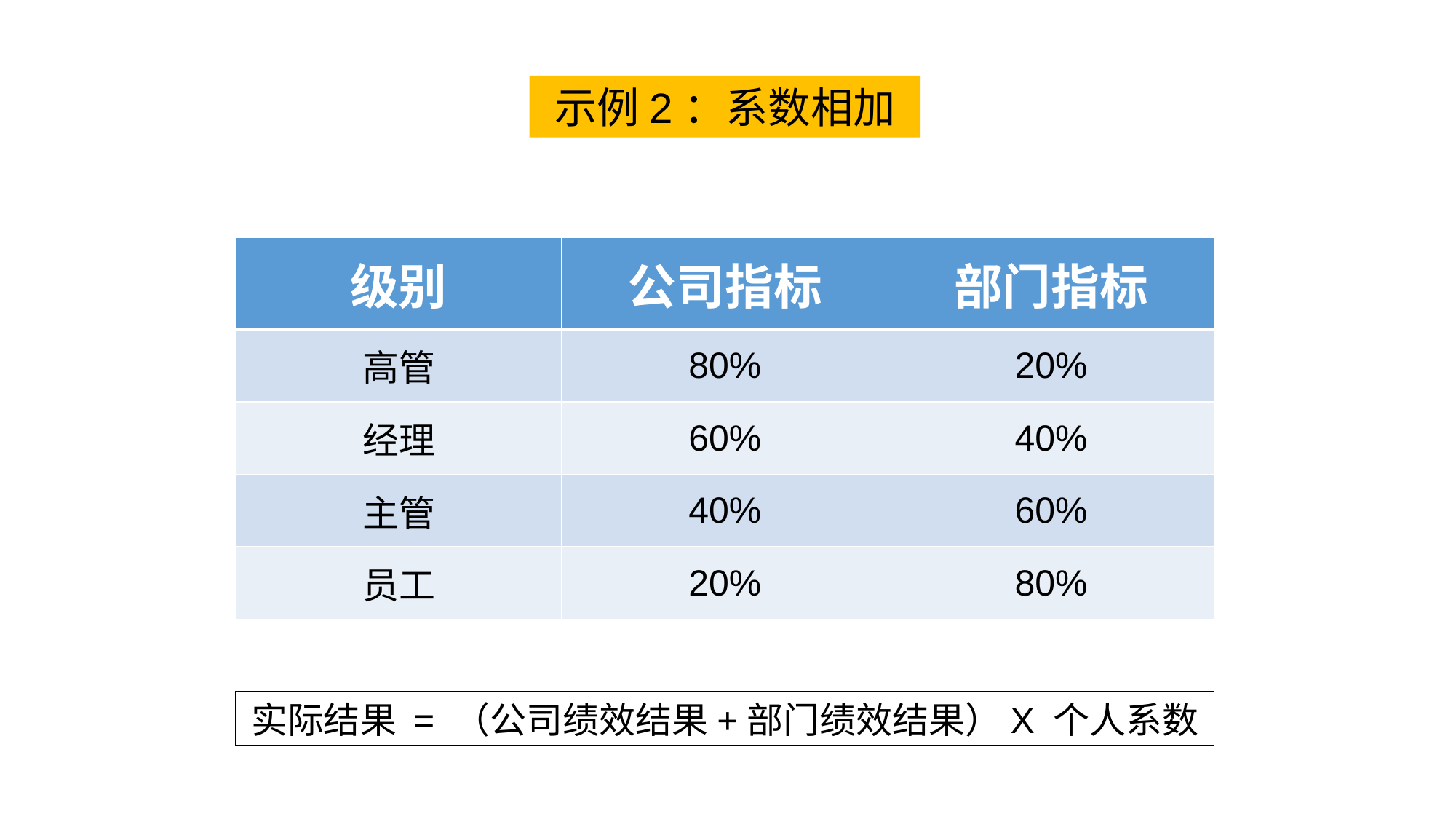

示例2：系数相加
| 级别 | 公司指标 | 部门指标 |
| --- | --- | --- |
| 高管 | 80% | 20% |
| 经理 | 60% | 40% |
| 主管 | 40% | 60% |
| 员工 | 20% | 80% |
实际结果 = （公司绩效结果+部门绩效结果）X 个人系数